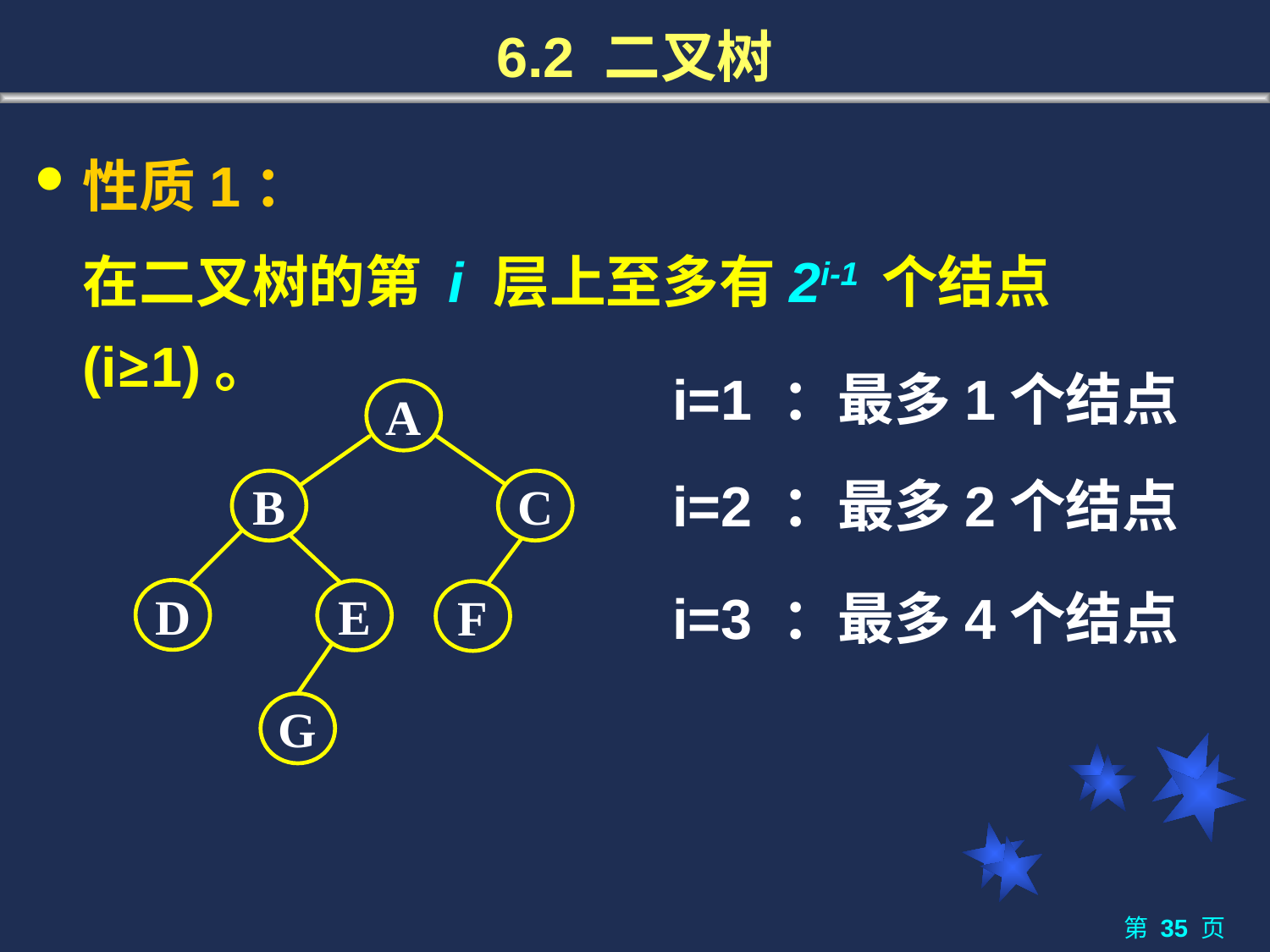

# 6.2 二叉树
性质1：
	在二叉树的第 i 层上至多有2i-1 个结点(i≥1)。
i=1 ：最多1个结点
A

B
C

D
E
F

G
i=2 ：最多2个结点
i=3 ：最多4个结点
第 35 页